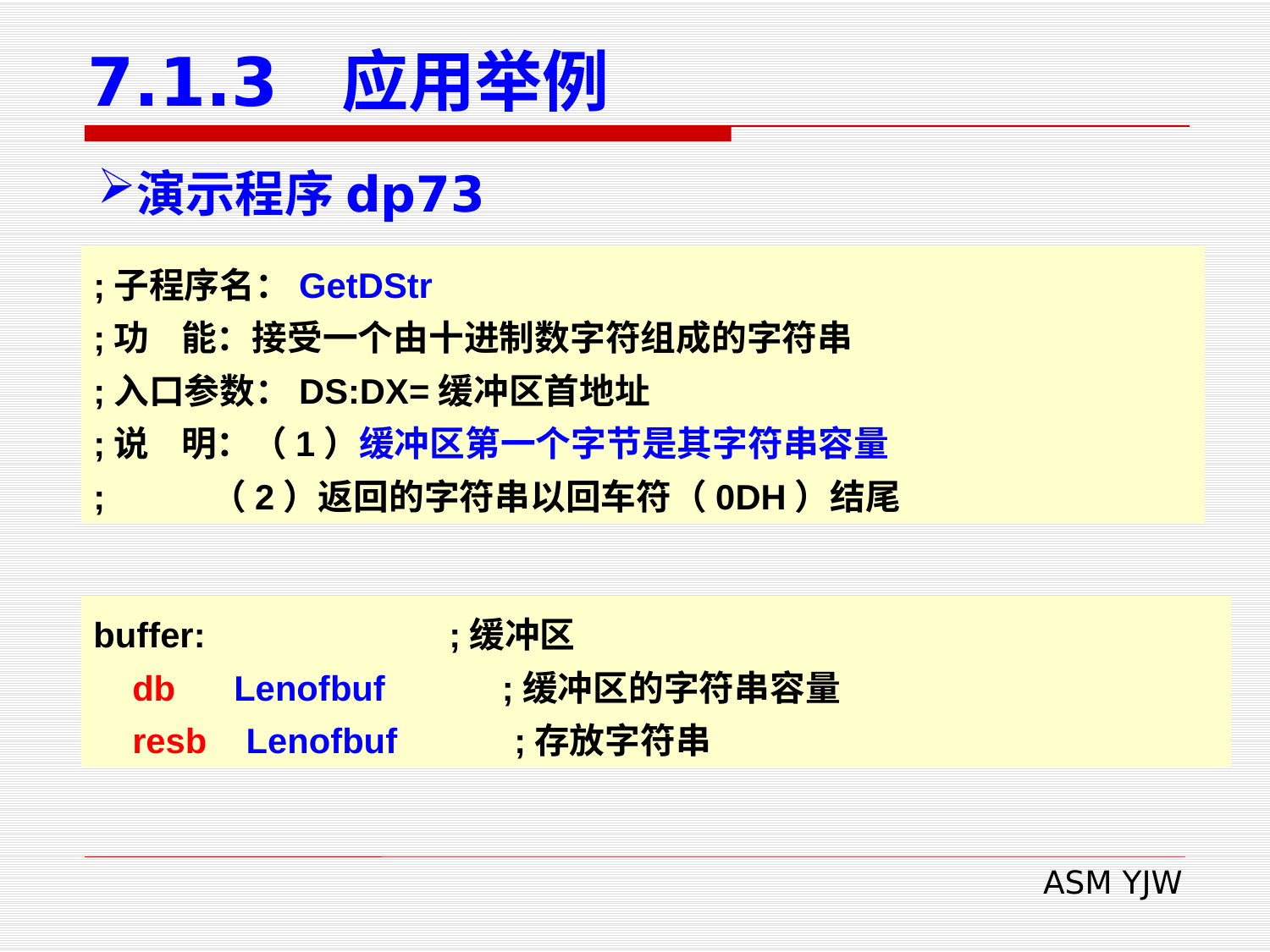

# 7.1.3  应用举例
演示程序dp73
;子程序名：GetDStr
;功    能：接受一个由十进制数字符组成的字符串
;入口参数：DS:DX=缓冲区首地址
;说    明：（1）缓冲区第一个字节是其字符串容量
;          （2）返回的字符串以回车符（0DH）结尾
buffer:                         ;缓冲区
    db      Lenofbuf            ;缓冲区的字符串容量
    resb    Lenofbuf            ;存放字符串